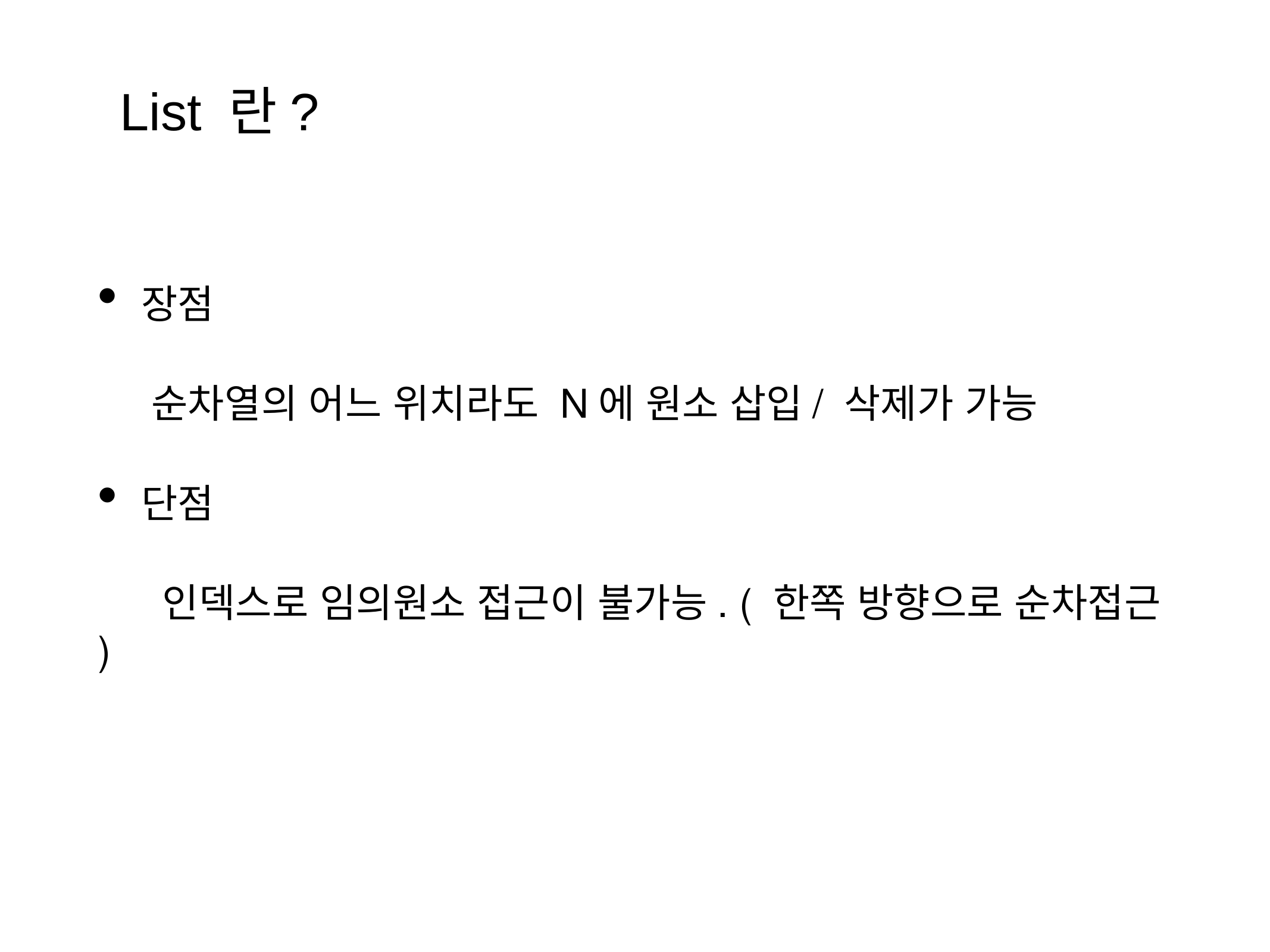

List 란?
장점
    순차열의 어느 위치라도 N에 원소 삽입/ 삭제가 가능
단점
     인덱스로 임의원소 접근이 불가능. ( 한쪽 방향으로 순차접근 )